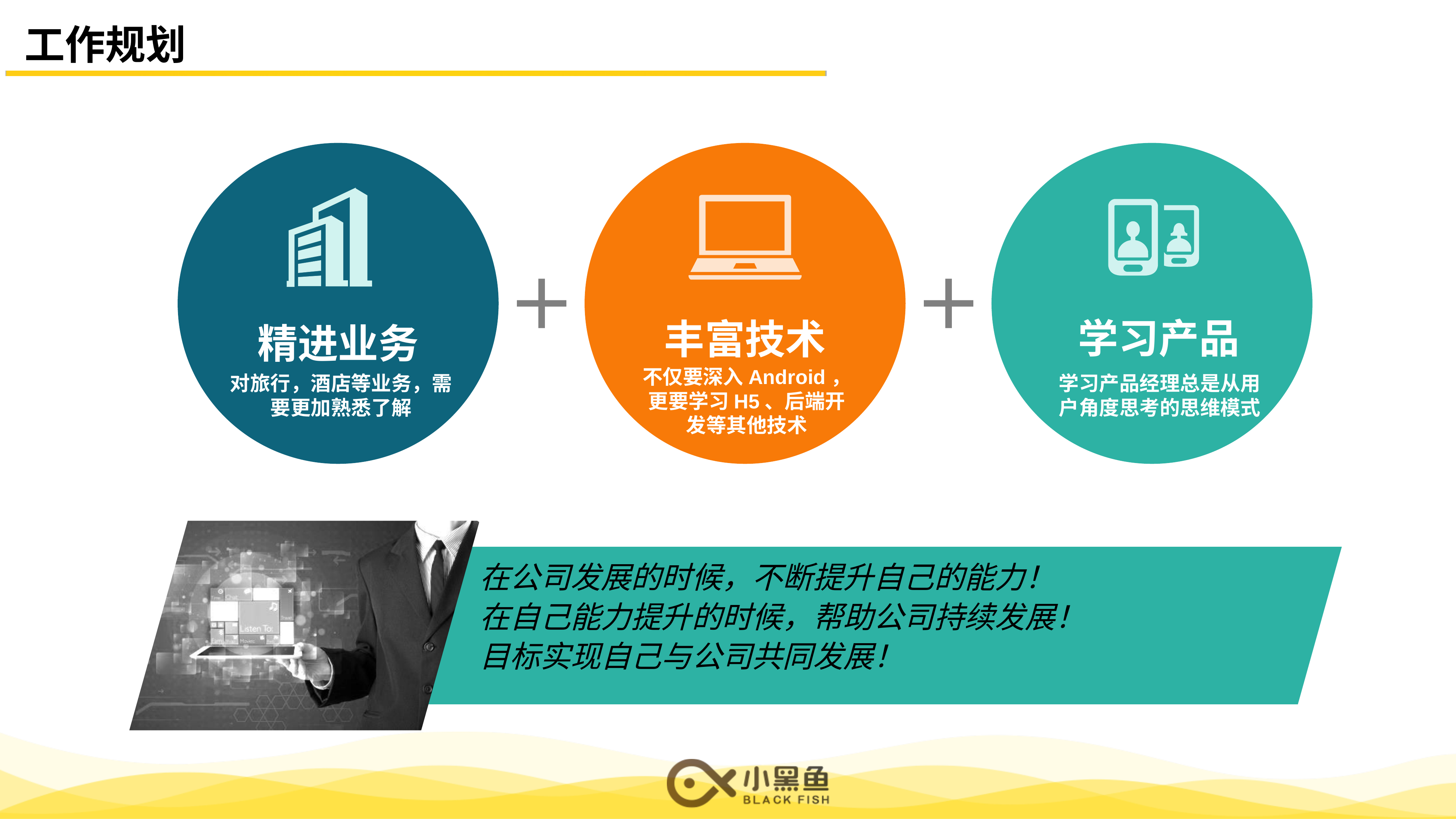

工作规划

学习产品
丰富技术
精进业务
不仅要深入Android，更要学习H5、后端开发等其他技术
对旅行，酒店等业务，需要更加熟悉了解
学习产品经理总是从用户角度思考的思维模式

在公司发展的时候，不断提升自己的能力！
在自己能力提升的时候，帮助公司持续发展！
目标实现自己与公司共同发展！